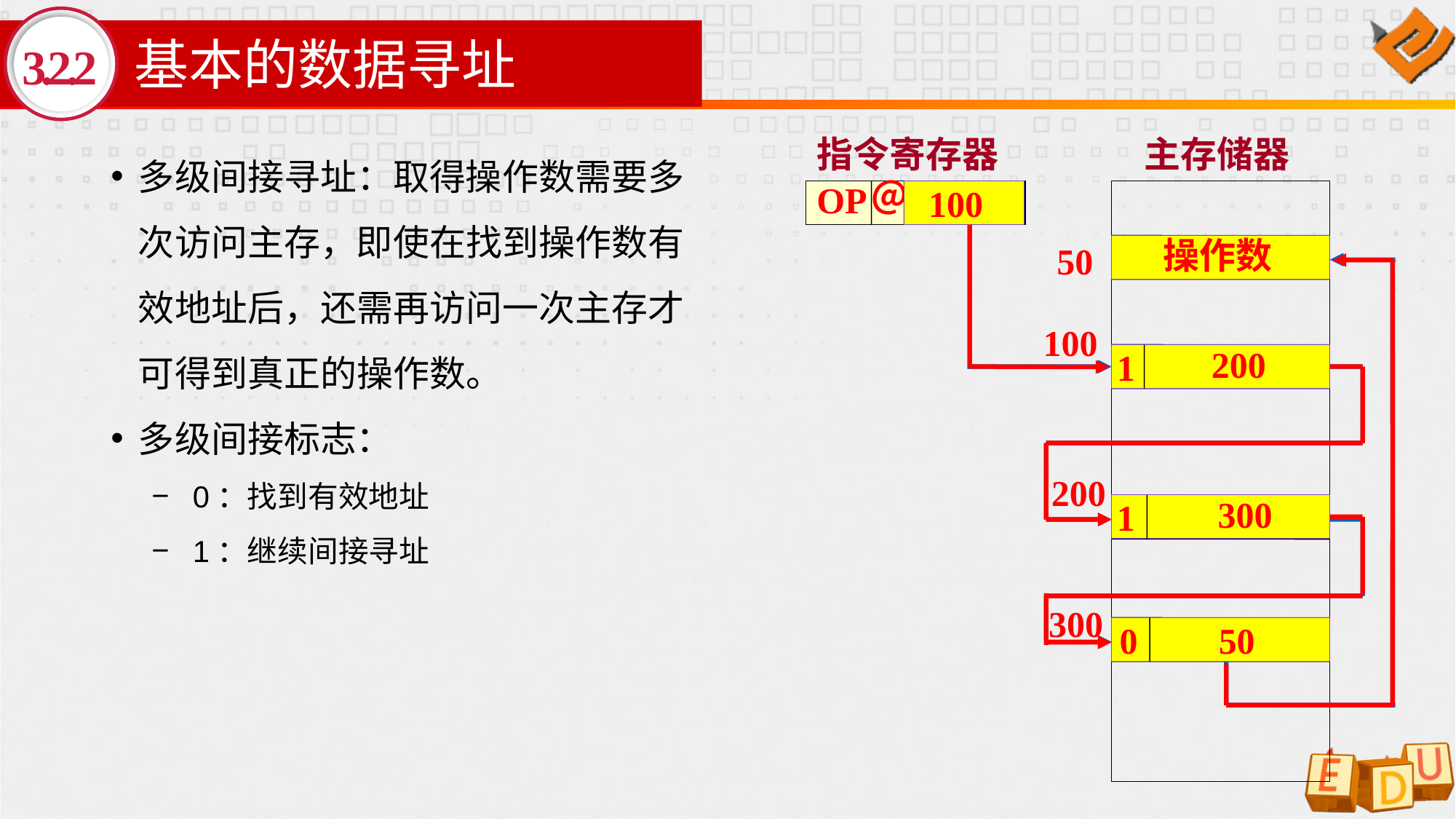

# 基本的数据寻址
3.2.2
多级间接寻址：取得操作数需要多次访问主存，即使在找到操作数有效地址后，还需再访问一次主存才可得到真正的操作数。
多级间接标志：
0：找到有效地址
1：继续间接寻址

指令寄存器
主存储器
＠
A
OP

1
二级间址

1
三级间址

0
EA

操作数
100

操作数
50

100
     200
1

200
      300
1

300
0
 50